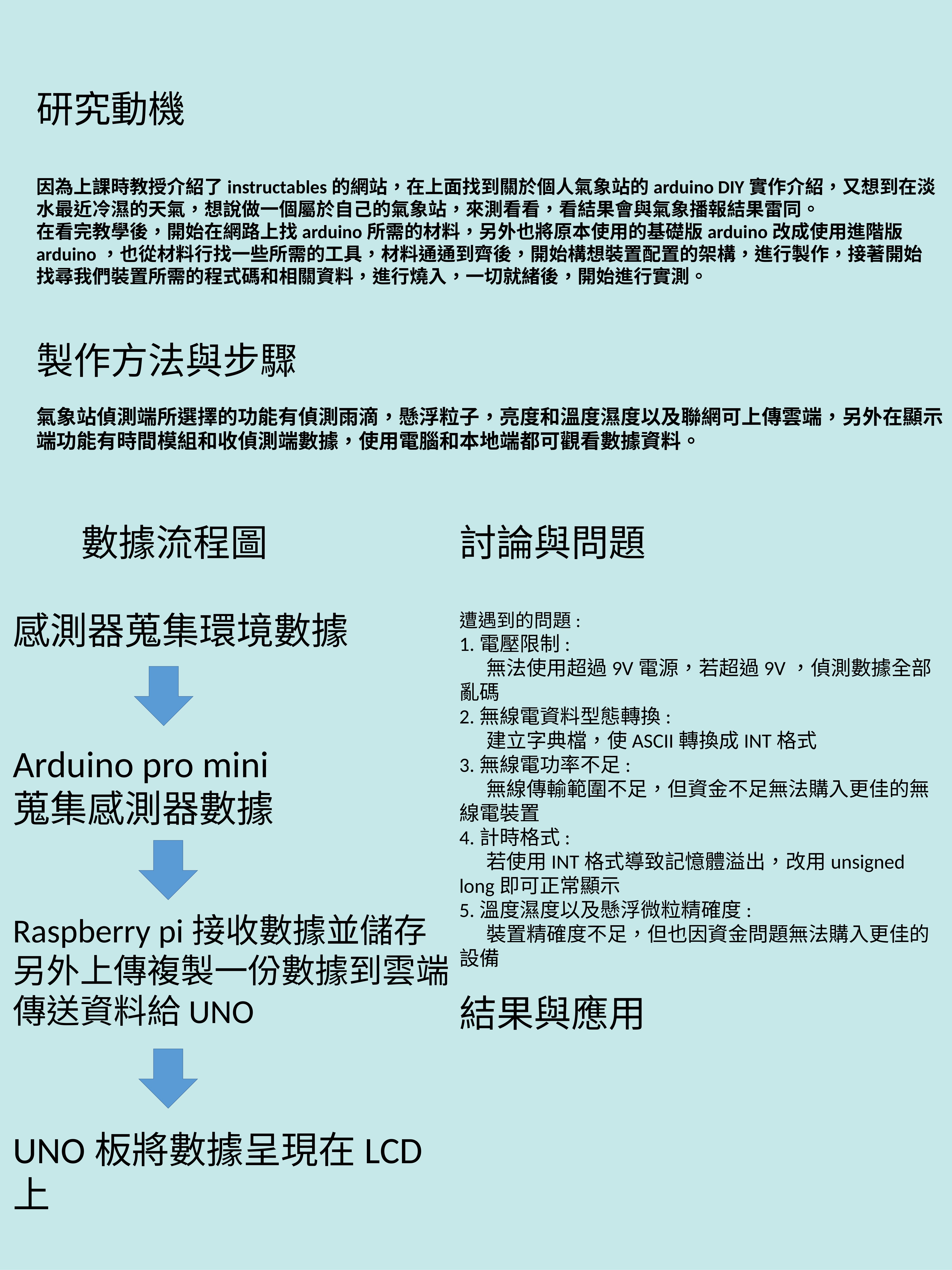

研究動機

因為上課時教授介紹了instructables的網站，在上面找到關於個人氣象站的arduino DIY實作介紹，又想到在淡水最近冷濕的天氣，想說做一個屬於自己的氣象站，來測看看，看結果會與氣象播報結果雷同。
在看完教學後，開始在網路上找arduino所需的材料，另外也將原本使用的基礎版arduino改成使用進階版arduino，也從材料行找一些所需的工具，材料通通到齊後，開始構想裝置配置的架構，進行製作，接著開始找尋我們裝置所需的程式碼和相關資料，進行燒入，一切就緒後，開始進行實測。

製作方法與步驟

氣象站偵測端所選擇的功能有偵測雨滴，懸浮粒子，亮度和溫度濕度以及聯網可上傳雲端，另外在顯示端功能有時間模組和收偵測端數據，使用電腦和本地端都可觀看數據資料。

數據流程圖
討論與問題

遭遇到的問題:
1.電壓限制:
	無法使用超過9V電源，若超過9V，偵測數據全部亂碼
2.無線電資料型態轉換:
	建立字典檔，使ASCII轉換成INT格式
3.無線電功率不足:
	無線傳輸範圍不足，但資金不足無法購入更佳的無線電裝置
4.計時格式:
	若使用INT格式導致記憶體溢出，改用unsigned long即可正常顯示
5.溫度濕度以及懸浮微粒精確度:
	裝置精確度不足，但也因資金問題無法購入更佳的設備

感測器蒐集環境數據

Arduino pro mini
蒐集感測器數據

Raspberry pi接收數據並儲存
另外上傳複製一份數據到雲端
傳送資料給UNO
結果與應用

UNO板將數據呈現在LCD上